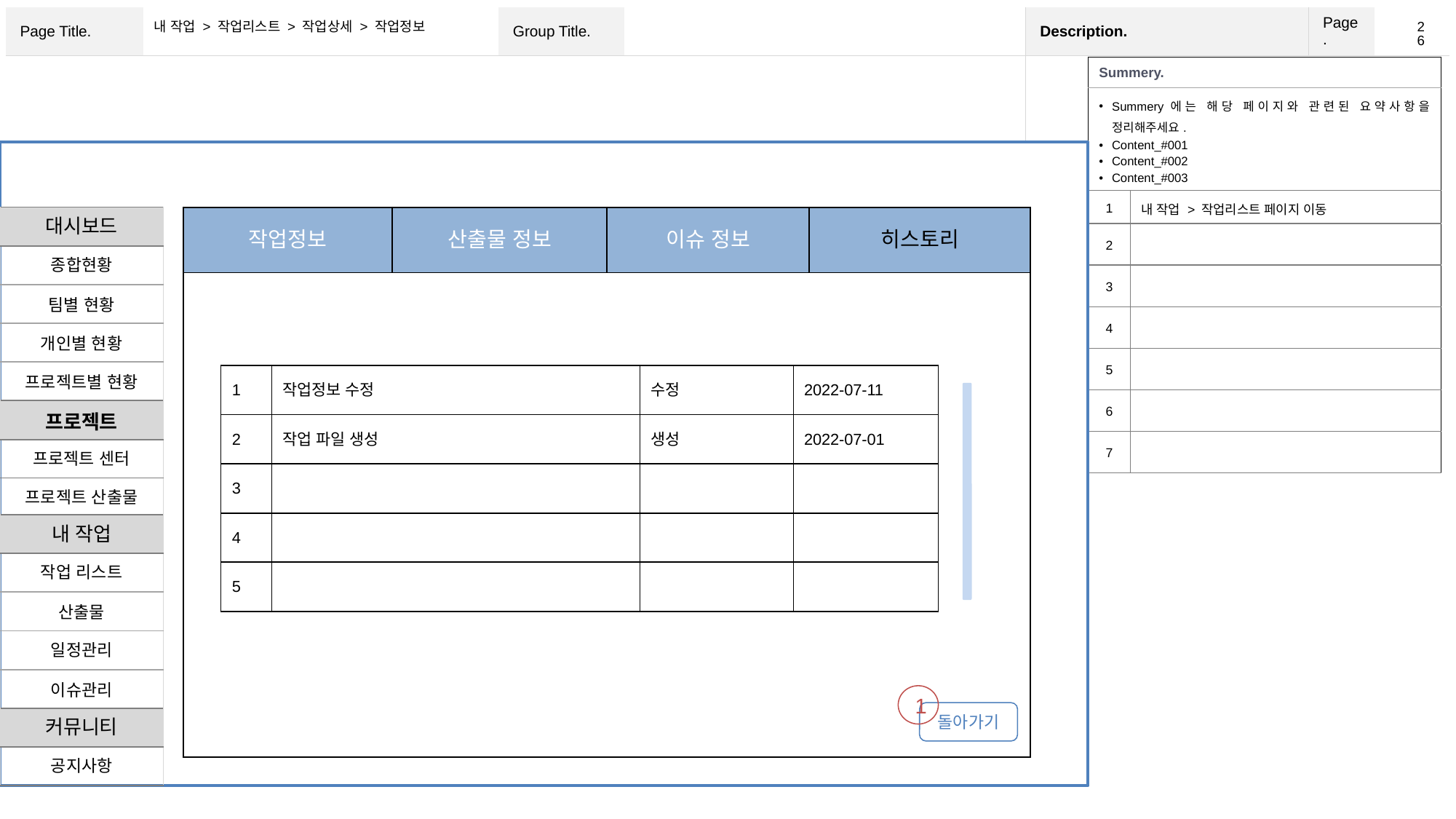

26
내 작업 > 작업리스트 > 작업상세 > 작업정보

| Summery. |  |
| --- | --- |
| Summery에는 해당 페이지와 관련된 요약사항을 정리해주세요. Content\_#001 Content\_#002 Content\_#003 |  |
| 1 | 내 작업 > 작업리스트 페이지 이동 |
| 2 |  |
| 3 |  |
| 4 |  |
| 5 |  |
| 6 |  |
| 7 |  |

| 대시보드 |
| --- |
| 종합현황 |
| 팀별 현황 |
| 개인별 현황 |
| 프로젝트별 현황 |
| 작업정보 | 산출물 정보 | 이슈 정보 | 히스토리 |
| --- | --- | --- | --- |
|  |  |  |  |
| 1 | 작업정보 수정 | 수정 | 2022-07-11 |
| --- | --- | --- | --- |
| 2 | 작업 파일 생성 | 생성 | 2022-07-01 |
| 3 |  |  |  |
| 4 |  |  |  |
| 5 |  |  |  |

| 프로젝트 |
| --- |
| 프로젝트 센터 |
| 프로젝트 산출물 |
| 내 작업 |
| --- |
| 작업 리스트 |
| 산출물 |
| 일정관리 |
| 이슈관리 |
1
돌아가기
| 커뮤니티 |
| --- |
| 공지사항 |